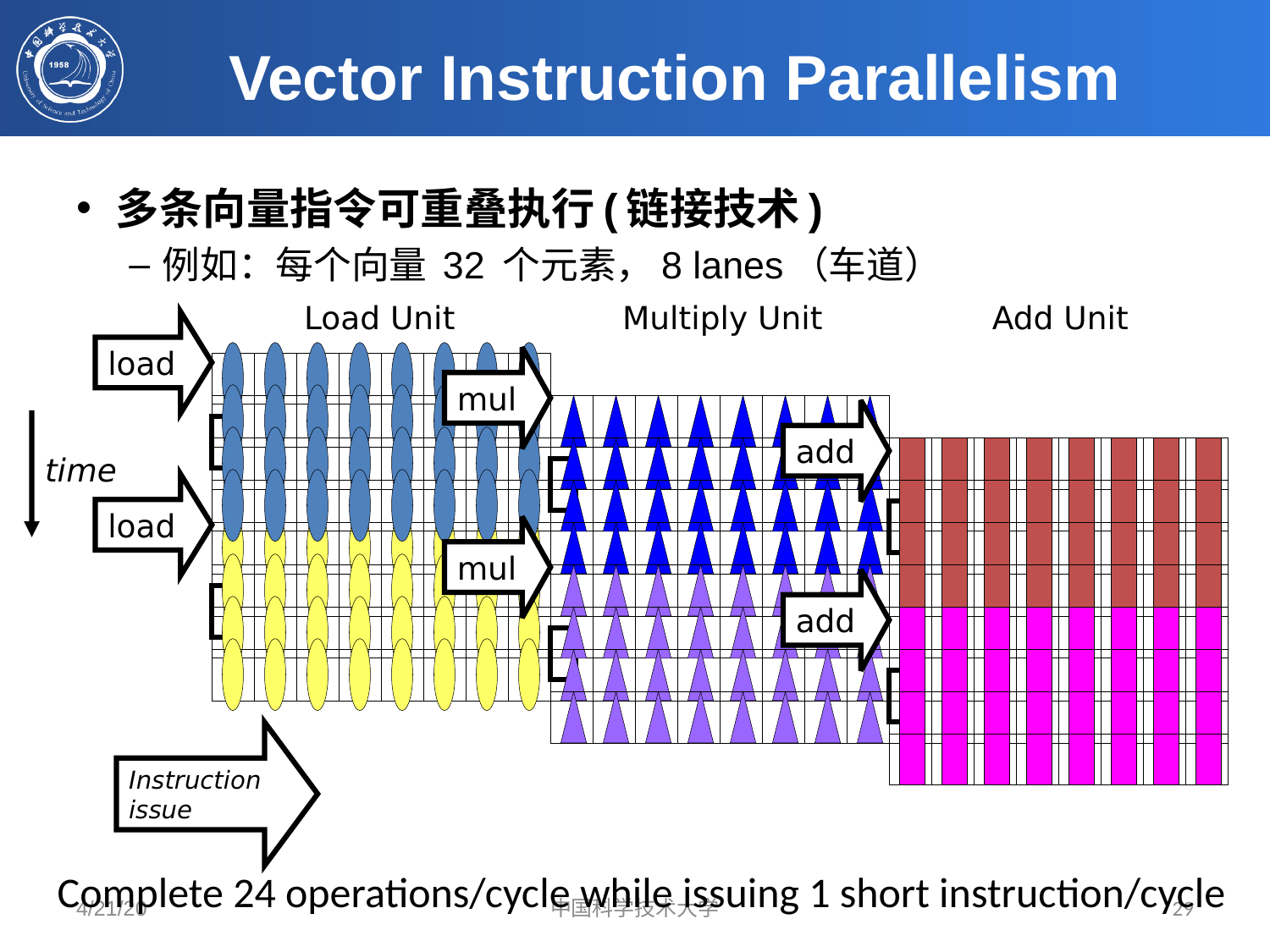

# Vector Instruction Parallelism
多条向量指令可重叠执行(链接技术)
例如：每个向量 32 个元素，8 lanes（车道）
Multiply Unit
Add Unit
Load Unit
load

mul

add

time
load

mul

add

Instruction issue
Complete 24 operations/cycle while issuing 1 short instruction/cycle
4/21/20
中国科学技术大学
29